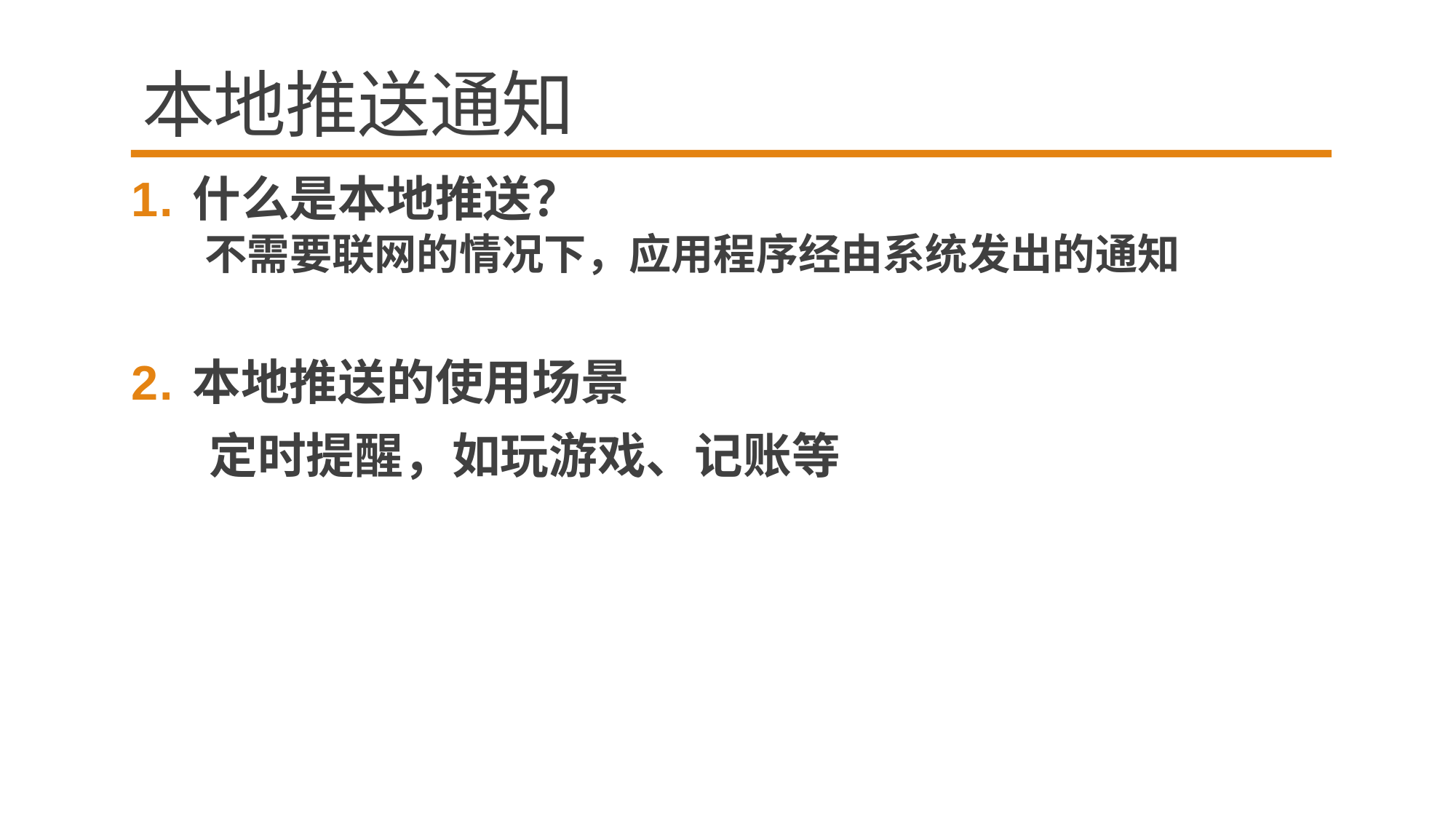

# 本地推送通知
什么是本地推送？
   不需要联网的情况下，应用程序经由系统发出的通知

本地推送的使用场景
      定时提醒，如玩游戏、记账等